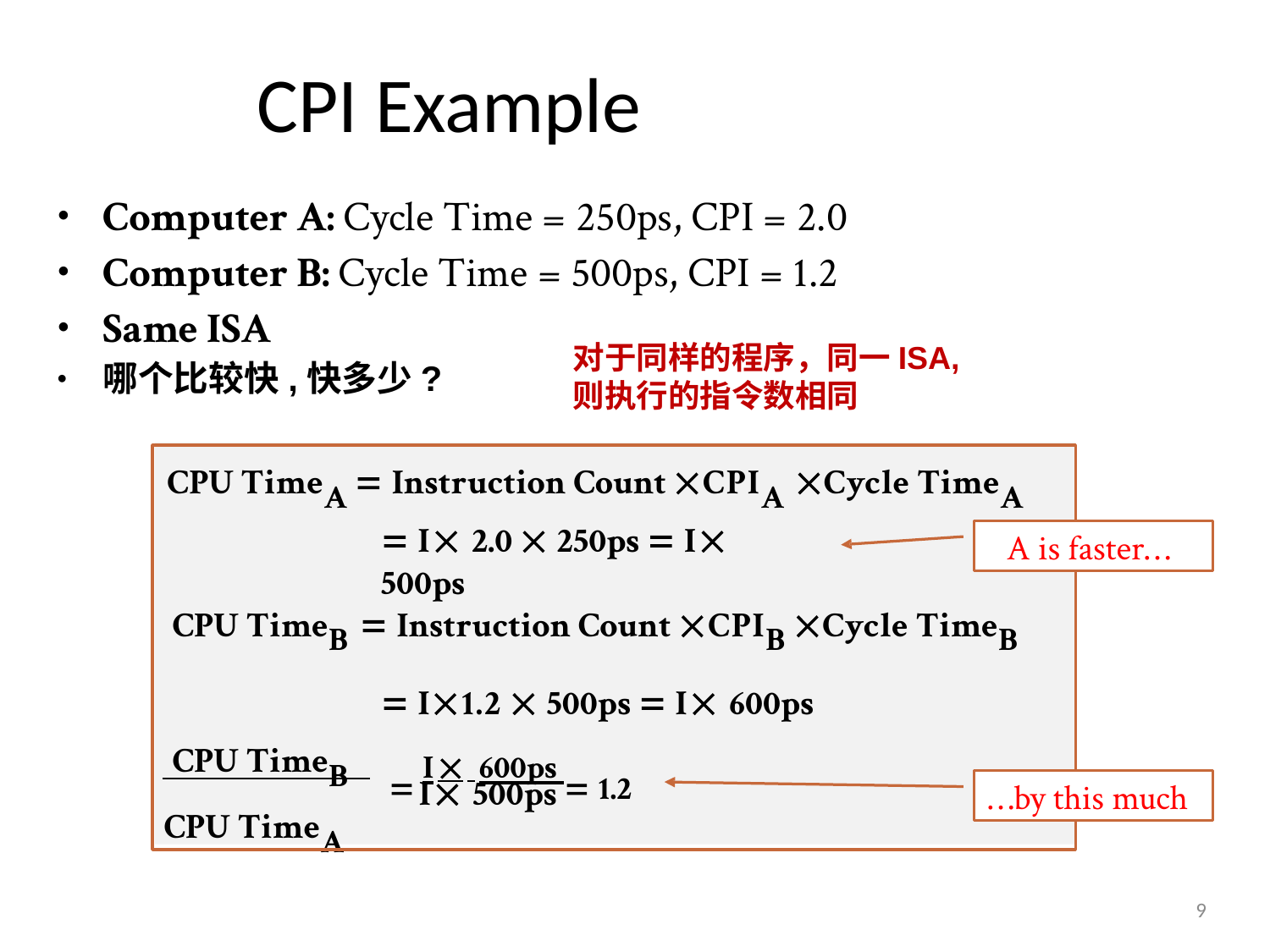

# CPI Example
Computer A: Cycle Time = 250ps, CPI = 2.0
Computer B: Cycle Time = 500ps, CPI = 1.2
Same ISA
哪个比较快,快多少?
CPU TimeA = Instruction Count ×CPIA ×Cycle TimeA
对于同样的程序，同一ISA,则执行的指令数相同

= I× 2.0 × 250ps = I× 500ps

A is faster…

CPU TimeB = Instruction Count ×CPIB ×Cycle TimeB
= I×1.2 × 500ps = I× 600ps
CPU TimeB	= I× 600ps = 1.2
I× 500ps

…by this much

CPU TimeA
9